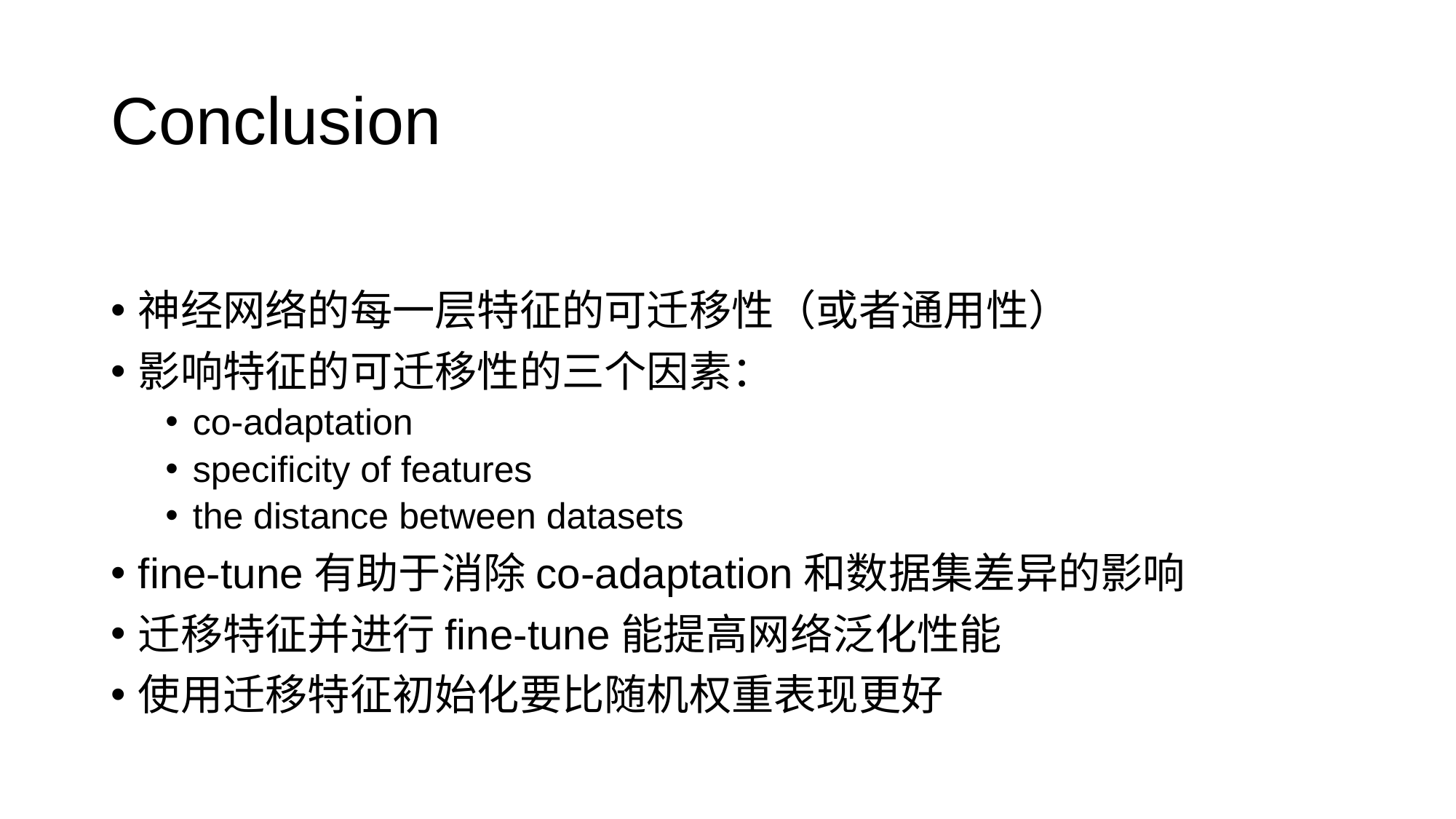

# Conclusion

神经网络的每一层特征的可迁移性（或者通用性）
影响特征的可迁移性的三个因素：
co-adaptation
specificity of features
the distance between datasets
fine-tune有助于消除co-adaptation和数据集差异的影响
迁移特征并进行fine-tune能提高网络泛化性能
使用迁移特征初始化要比随机权重表现更好